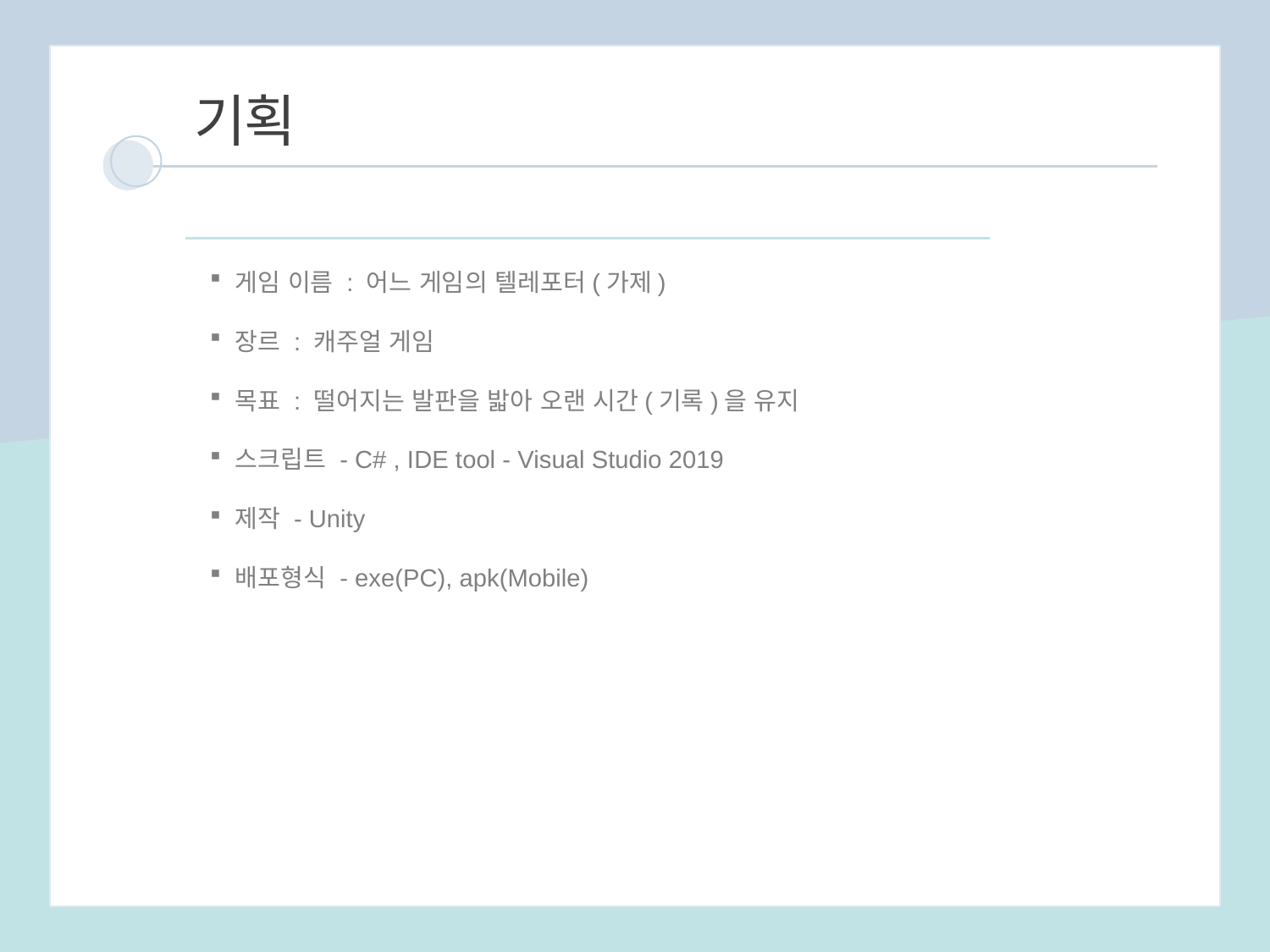

기획
게임 이름 : 어느 게임의 텔레포터(가제)

장르 : 캐주얼 게임

목표 : 떨어지는 발판을 밟아 오랜 시간(기록)을 유지

스크립트 - C# , IDE tool - Visual Studio 2019

제작 - Unity

배포형식 - exe(PC), apk(Mobile)